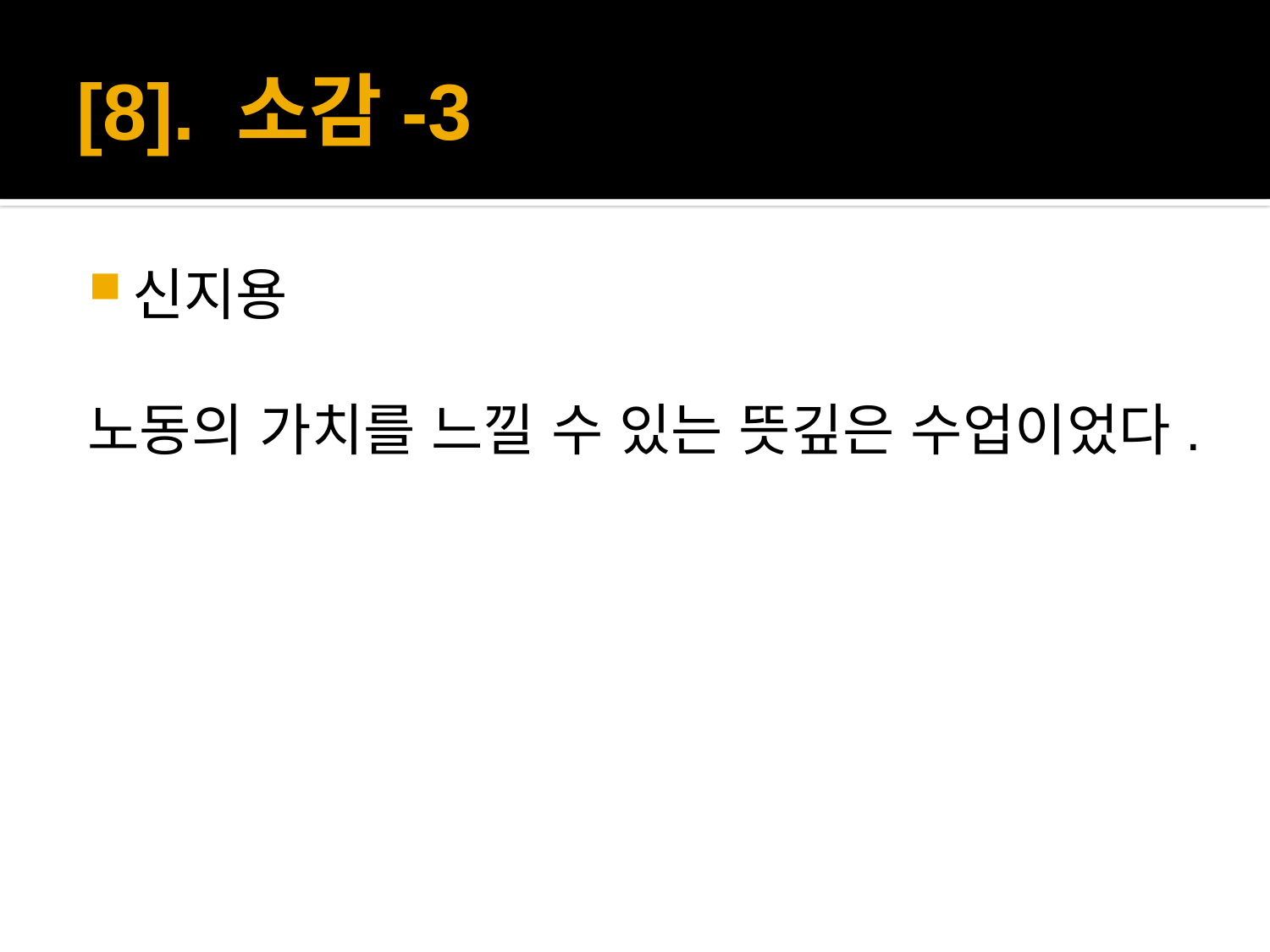

# [8]. 소감-3
신지용

노동의 가치를 느낄 수 있는 뜻깊은 수업이었다.